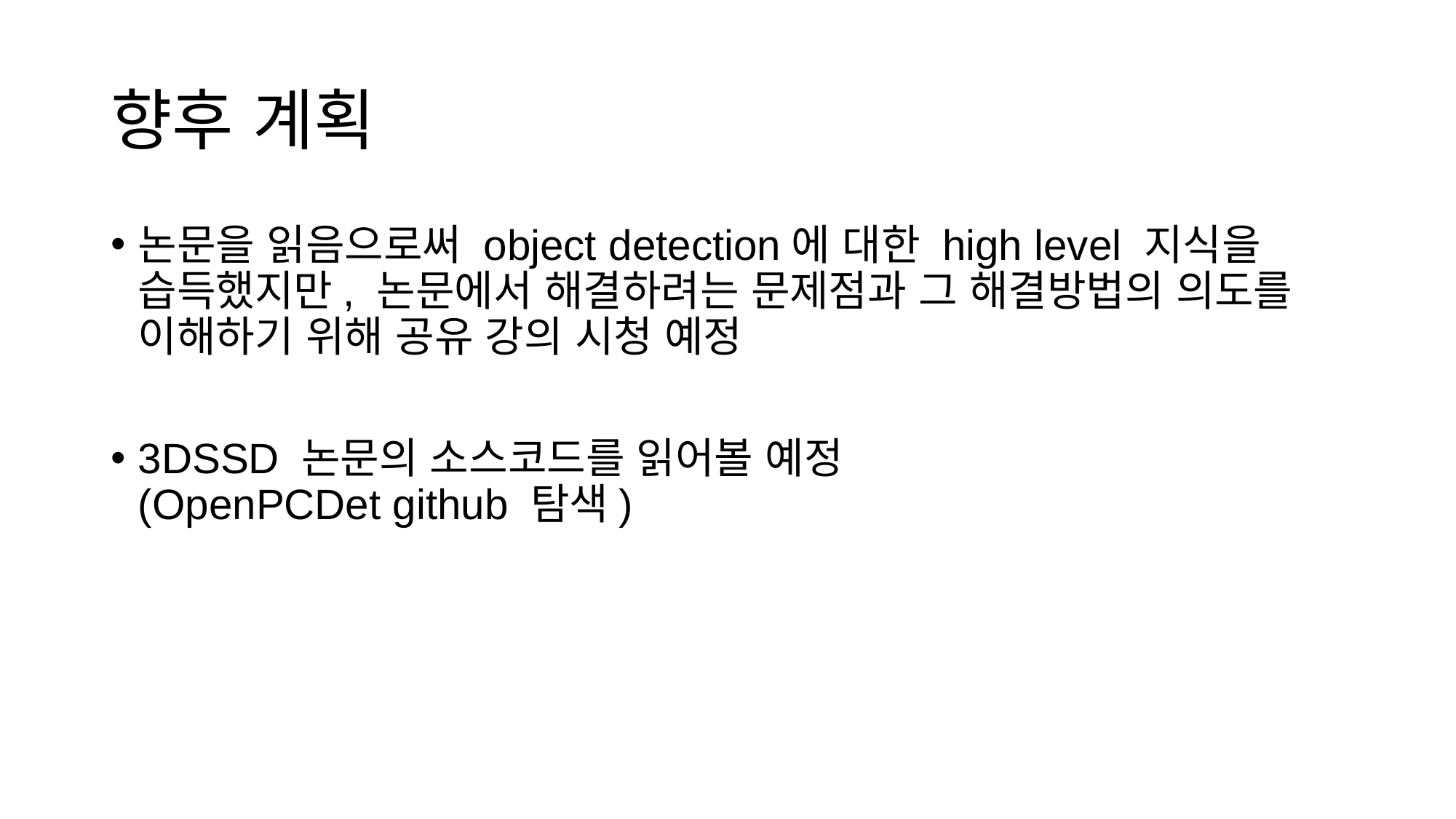

# 향후 계획
논문을 읽음으로써 object detection에 대한 high level 지식을 습득했지만, 논문에서 해결하려는 문제점과 그 해결방법의 의도를 이해하기 위해 공유 강의 시청 예정

3DSSD 논문의 소스코드를 읽어볼 예정
(OpenPCDet github 탐색)